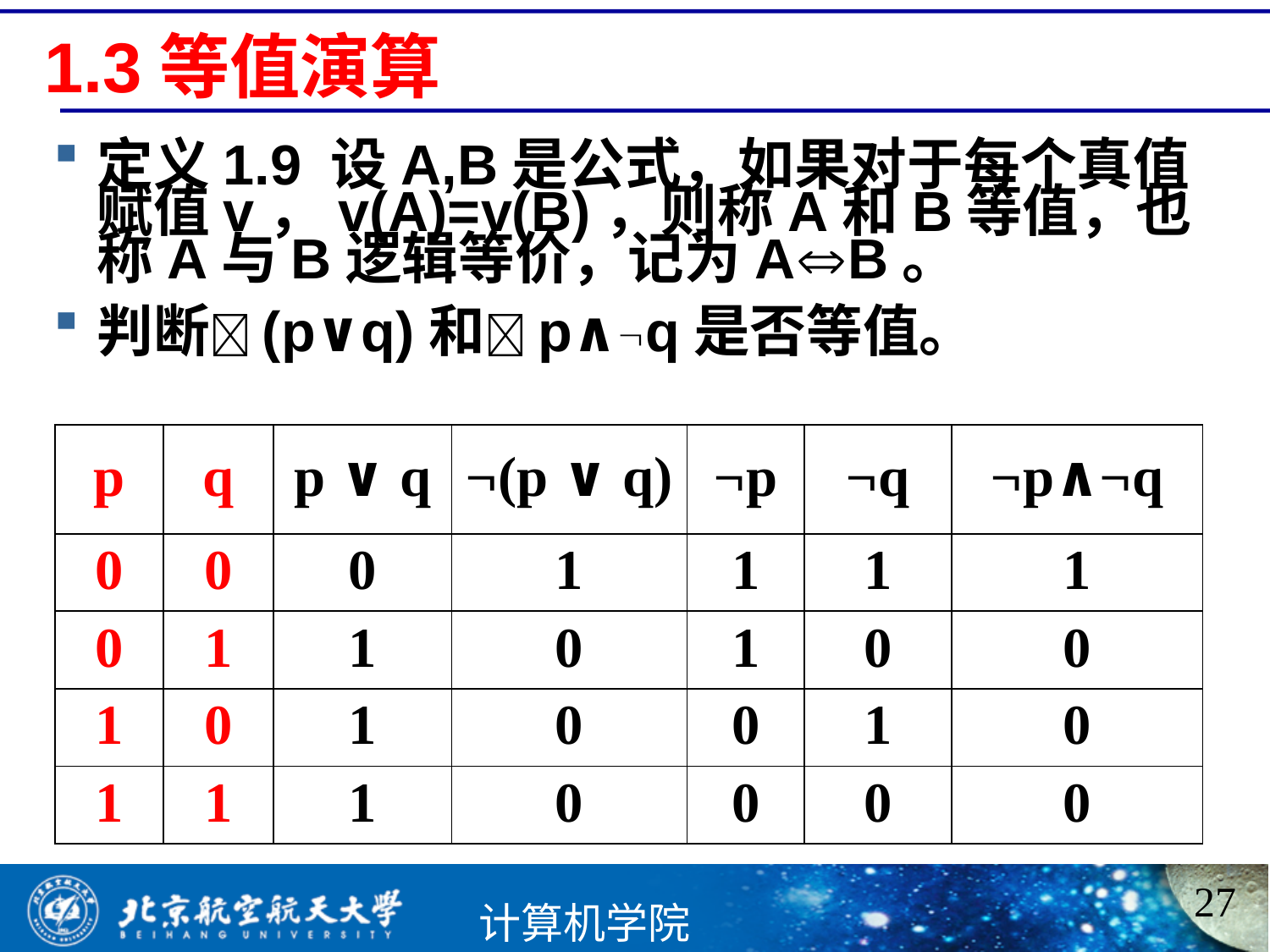

# 1.3等值演算
定义1.9 设A,B是公式，如果对于每个真值赋值v，v(A)=v(B)，则称A和B等值，也称A与B逻辑等价，记为A⇔B。
判断¬(p∨q)和¬p∧¬q是否等值。
| p | q | p ∨ q | ¬(p ∨ q) | ¬p | ¬q | ¬p∧¬q |
| --- | --- | --- | --- | --- | --- | --- |
| 0 | 0 | 0 | 1 | 1 | 1 | 1 |
| 0 | 1 | 1 | 0 | 1 | 0 | 0 |
| 1 | 0 | 1 | 0 | 0 | 1 | 0 |
| 1 | 1 | 1 | 0 | 0 | 0 | 0 |